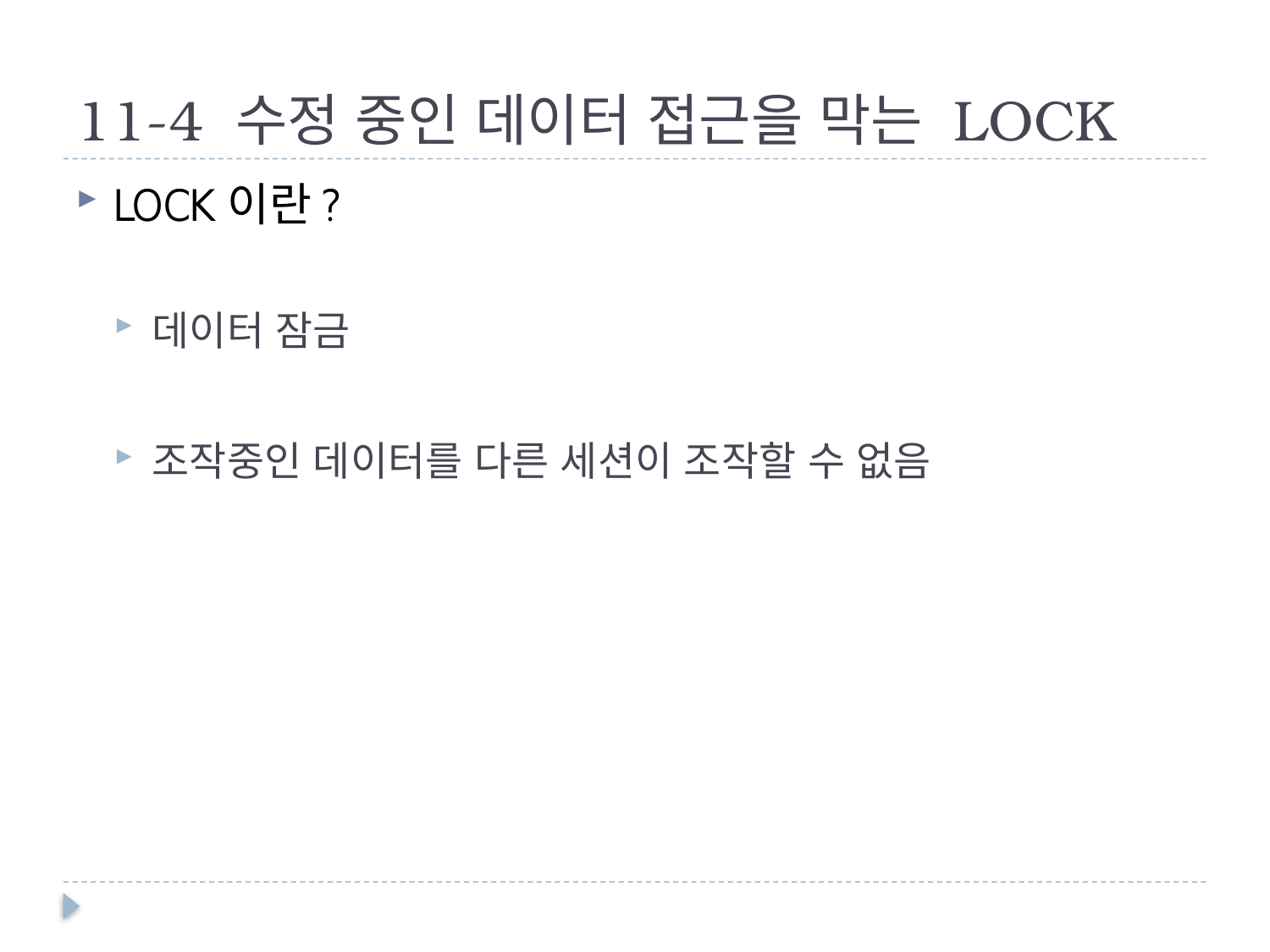

# 11-4 수정 중인 데이터 접근을 막는 LOCK
LOCK이란?

데이터 잠금

조작중인 데이터를 다른 세션이 조작할 수 없음